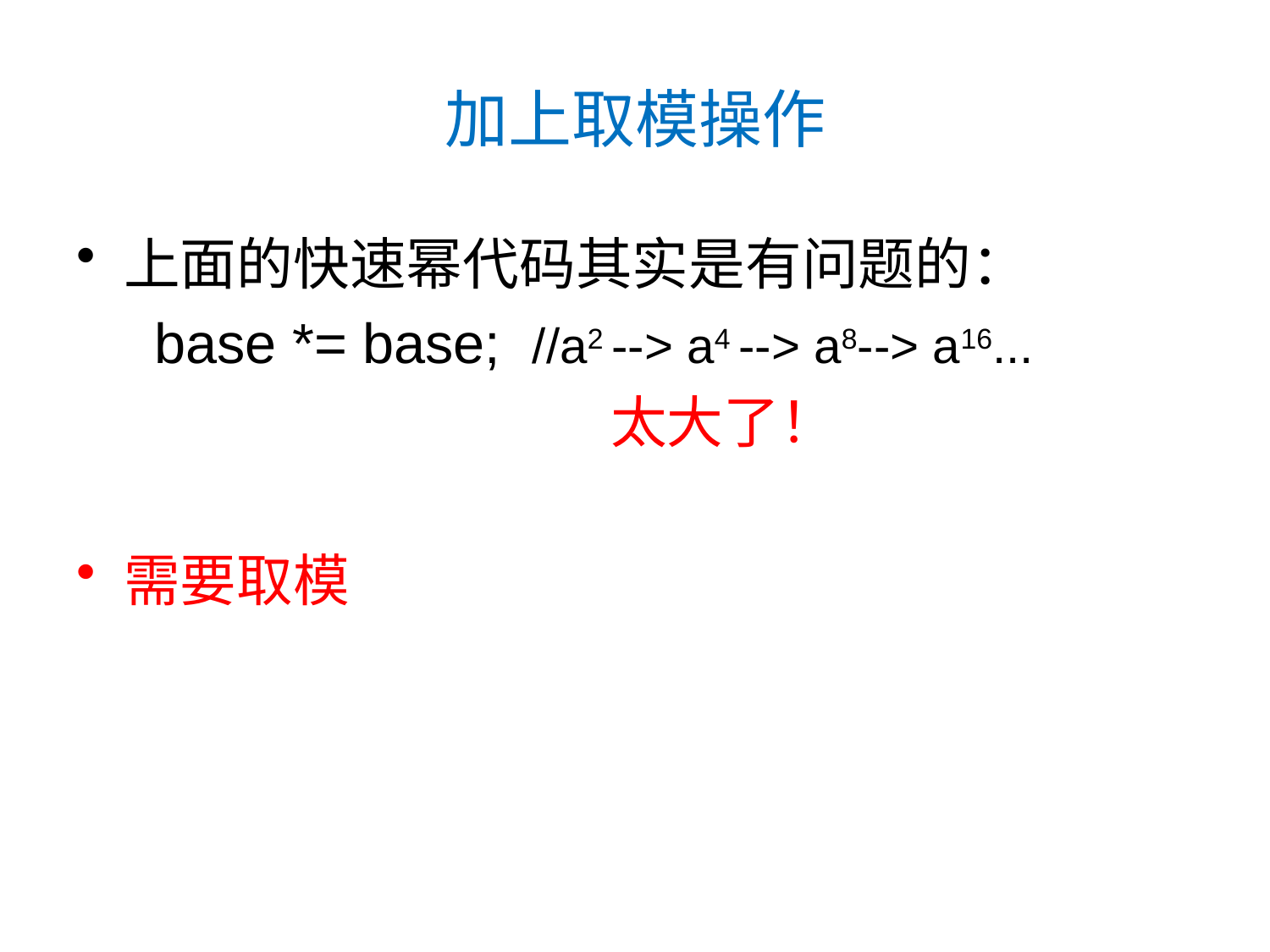

# 加上取模操作
上面的快速幂代码其实是有问题的：
     base *= base;  //a2 --> a4 --> a8--> a16...
                                         太大了！

需要取模